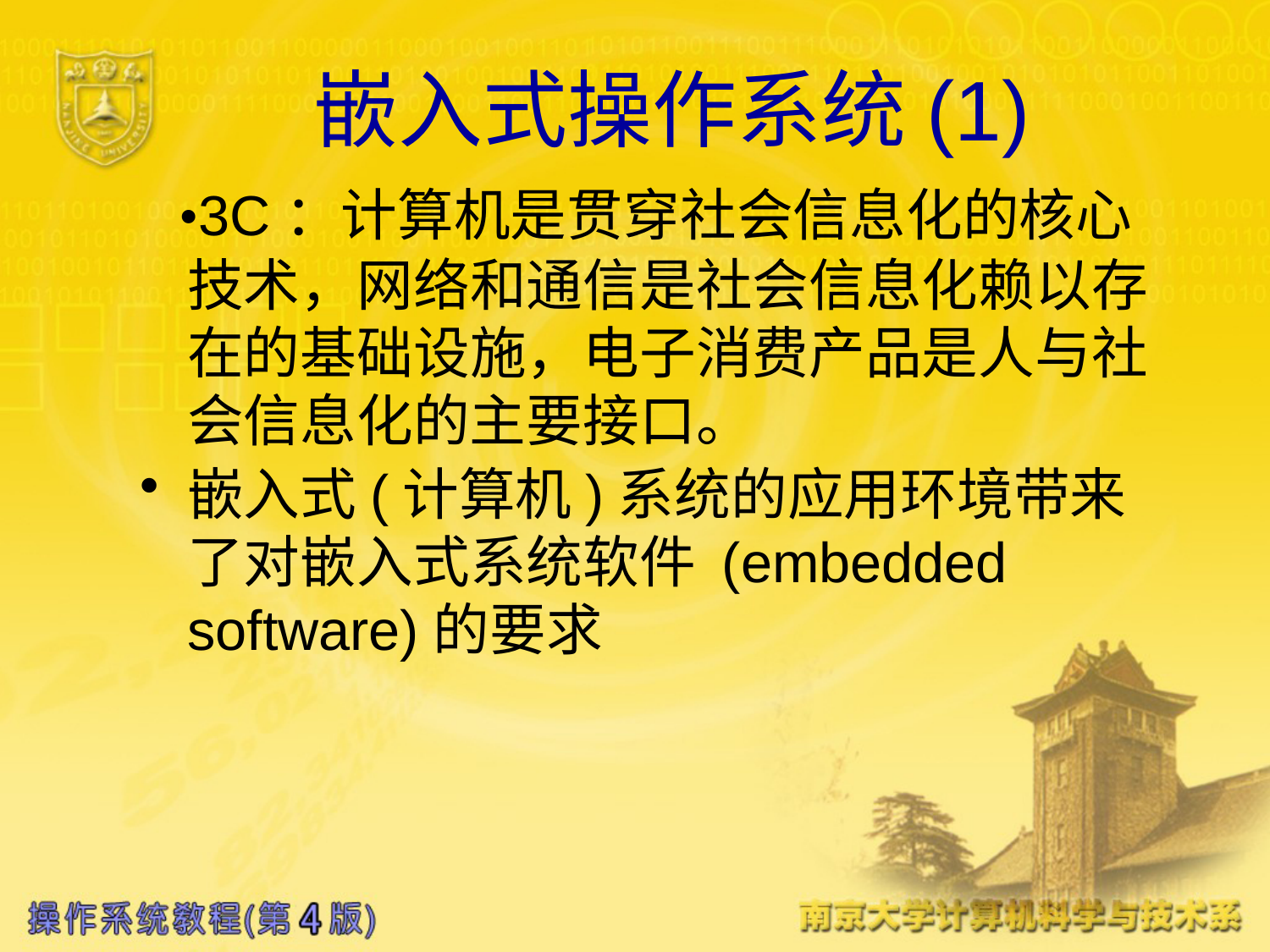

# 嵌入式操作系统(1)
  •3C：计算机是贯穿社会信息化的核心技术，网络和通信是社会信息化赖以存在的基础设施，电子消费产品是人与社会信息化的主要接口。
嵌入式(计算机)系统的应用环境带来了对嵌入式系统软件 (embedded software)的要求